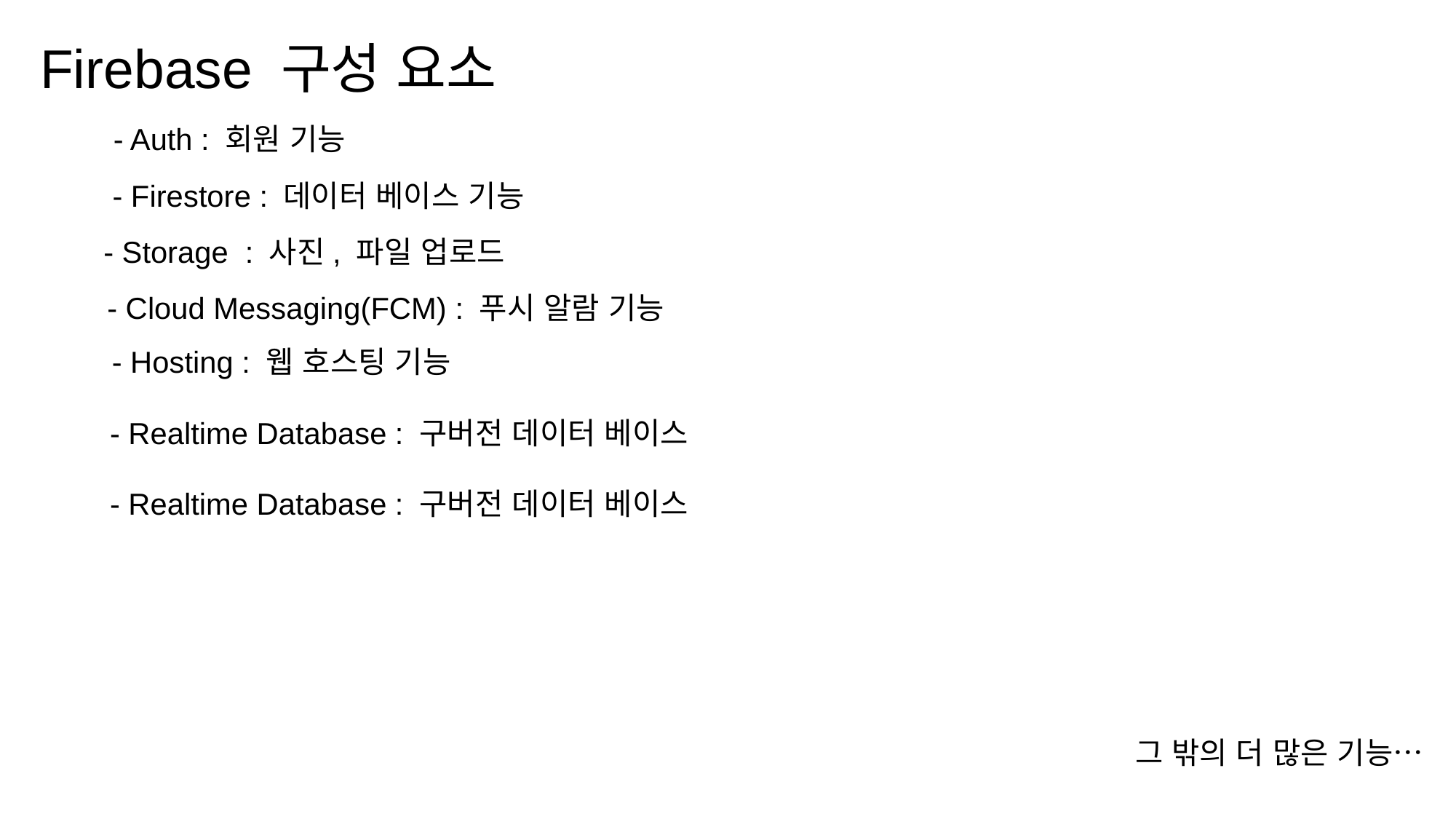

Firebase 구성 요소
나눔스퀘어OTF ExtraBold
- Auth : 회원 기능
나눔스퀘어OTF Bold
- Firestore : 데이터 베이스 기능
나눔스퀘어OTF
- Storage  : 사진, 파일 업로드
나눔스퀘어_ac ExtraBold
- Cloud Messaging(FCM) : 푸시 알람 기능
- Hosting : 웹 호스팅 기능
나눔스퀘어_ac Bold
나눔스퀘어_ac
- Realtime Database : 구버전 데이터 베이스
나눔스퀘어 ExtraBold
- Realtime Database : 구버전 데이터 베이스
나눔스퀘어 Bold
나눔스퀘어
나눔스퀘어 Light
그 밖의 더 많은 기능…